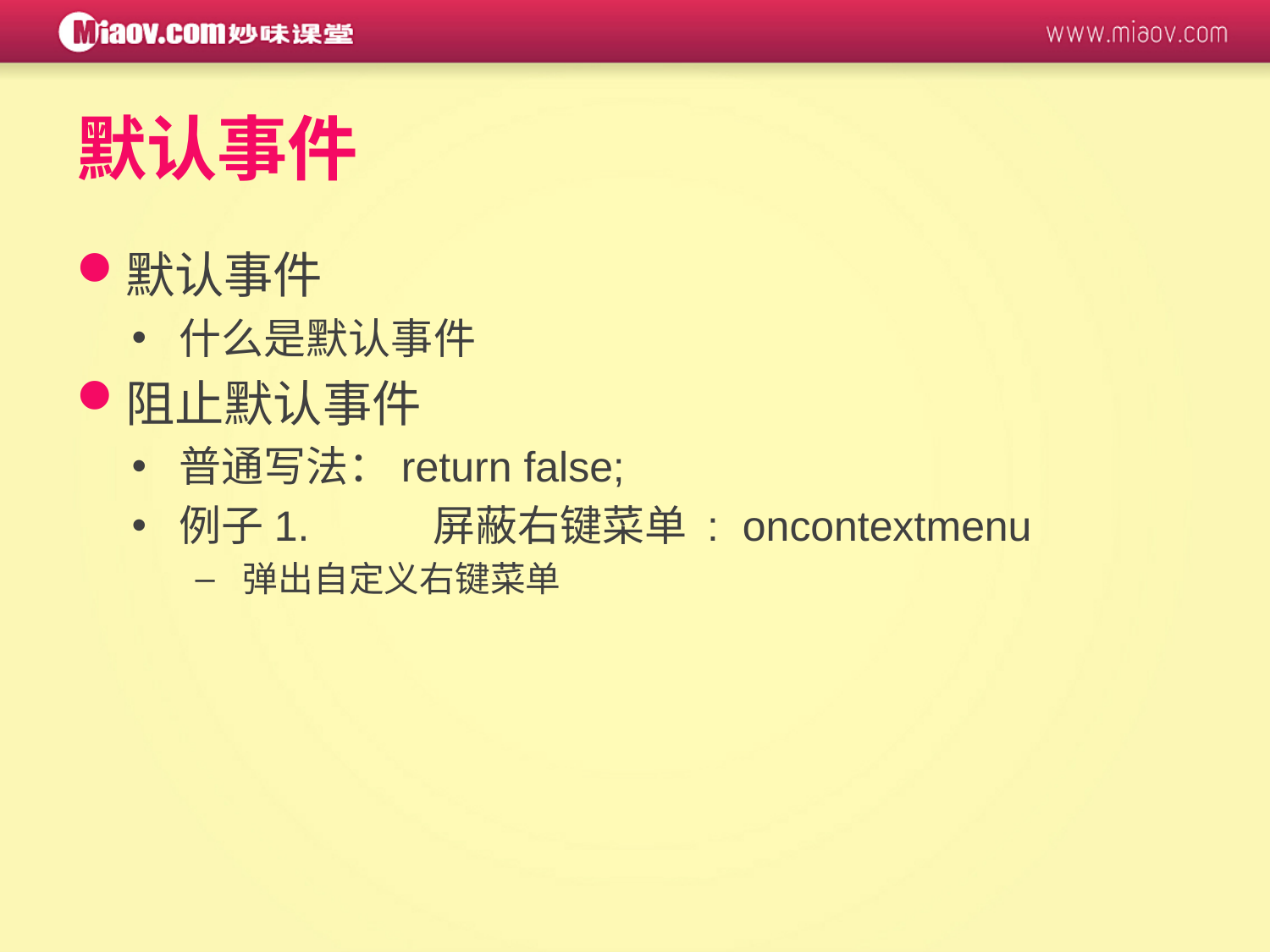

# 默认事件
默认事件
什么是默认事件
阻止默认事件
普通写法：return false;
例子1.	屏蔽右键菜单 :  oncontextmenu
弹出自定义右键菜单